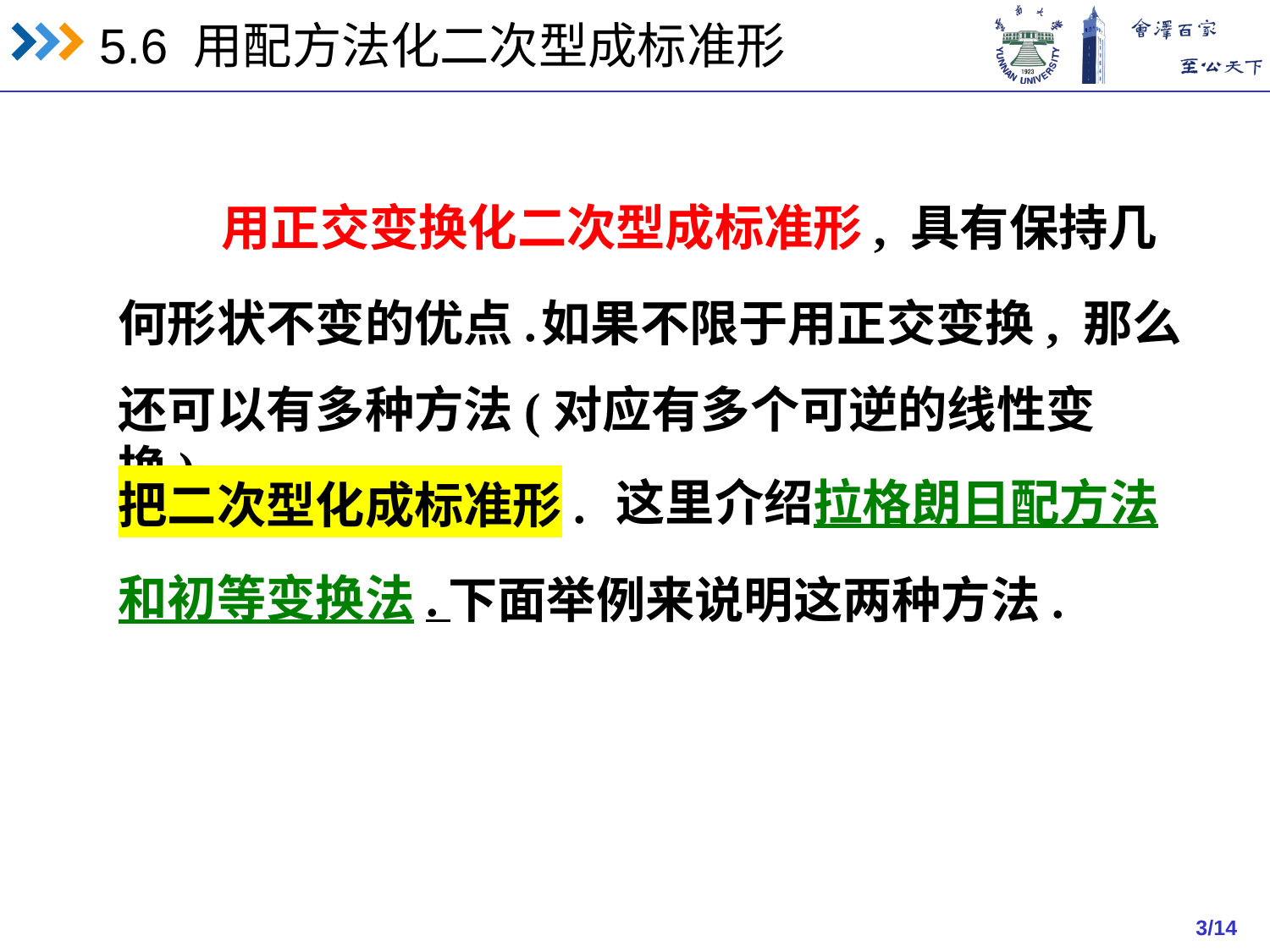

用正交变换化二次型成标准形, 具有保持几
何形状不变的优点.
如果不限于用正交变换, 那么
还可以有多种方法(对应有多个可逆的线性变换)
这里介绍拉格朗日配方法
把二次型化成标准形.
和初等变换法.
下面举例来说明这两种方法.